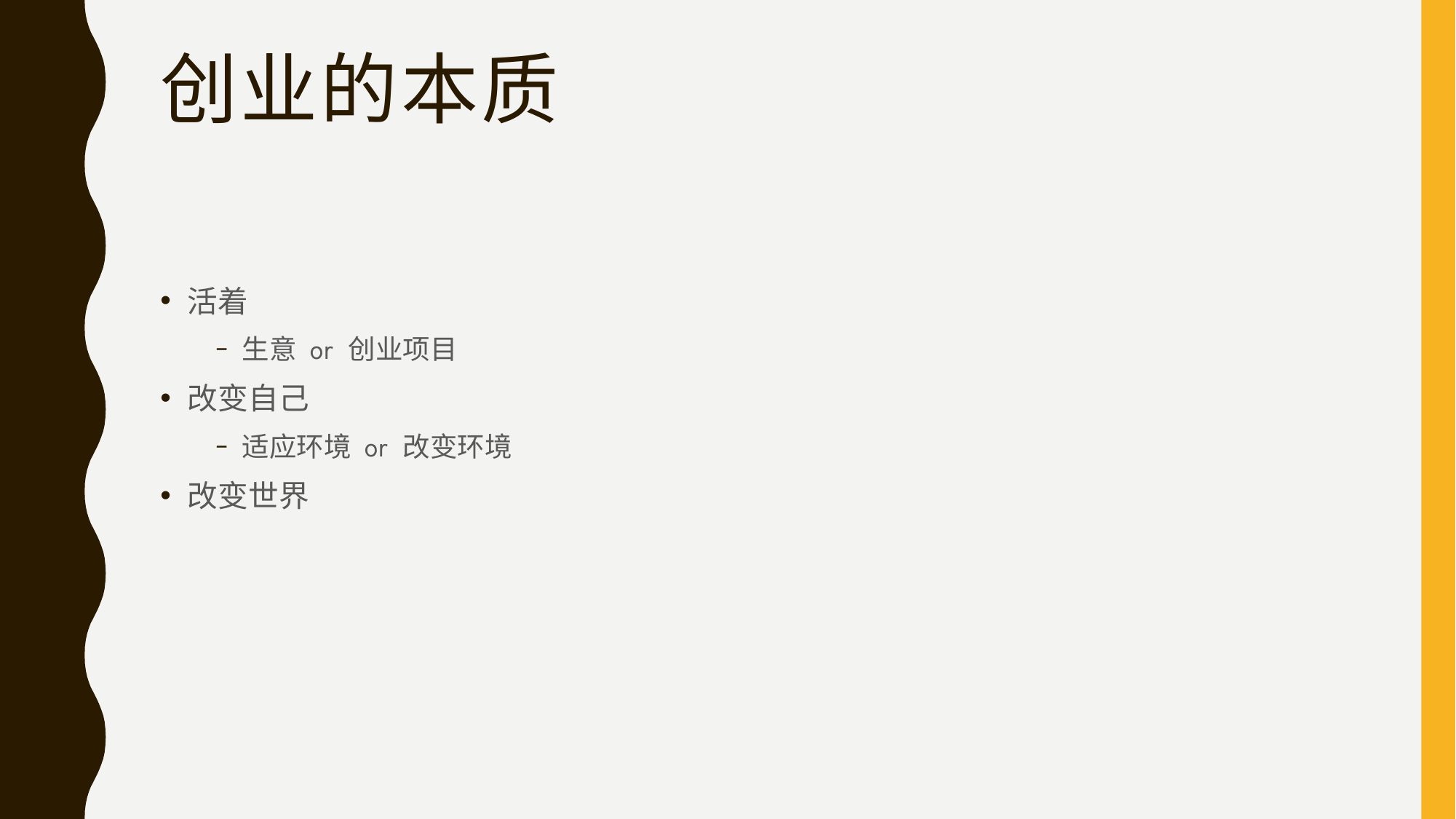

# 创业的本质
活着
生意 or 创业项目
改变自己
适应环境 or 改变环境
改变世界